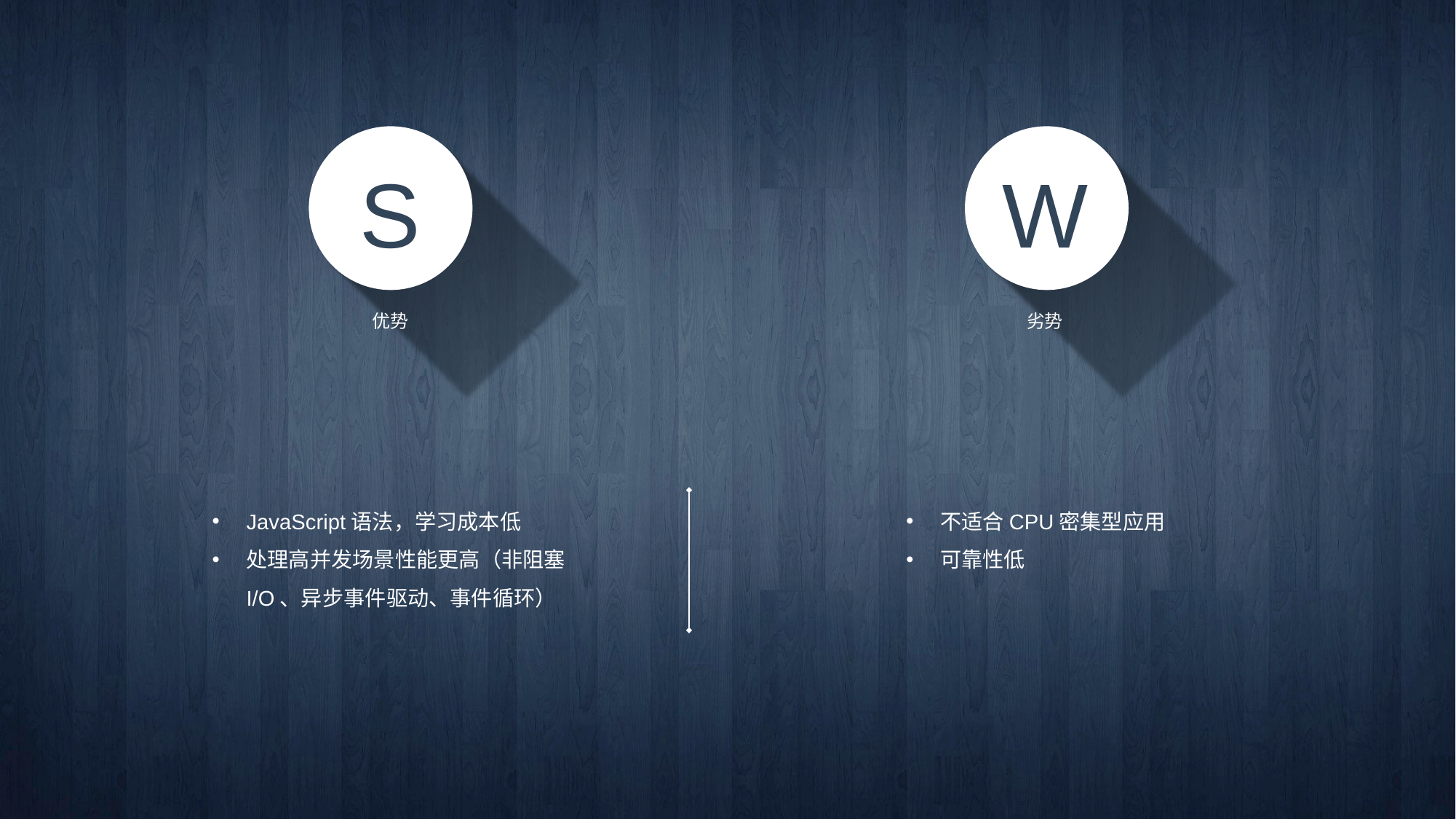

S
W
优势
劣势
JavaScript语法，学习成本低
处理高并发场景性能更高（非阻塞I/O、异步事件驱动、事件循环）
不适合CPU密集型应用
可靠性低